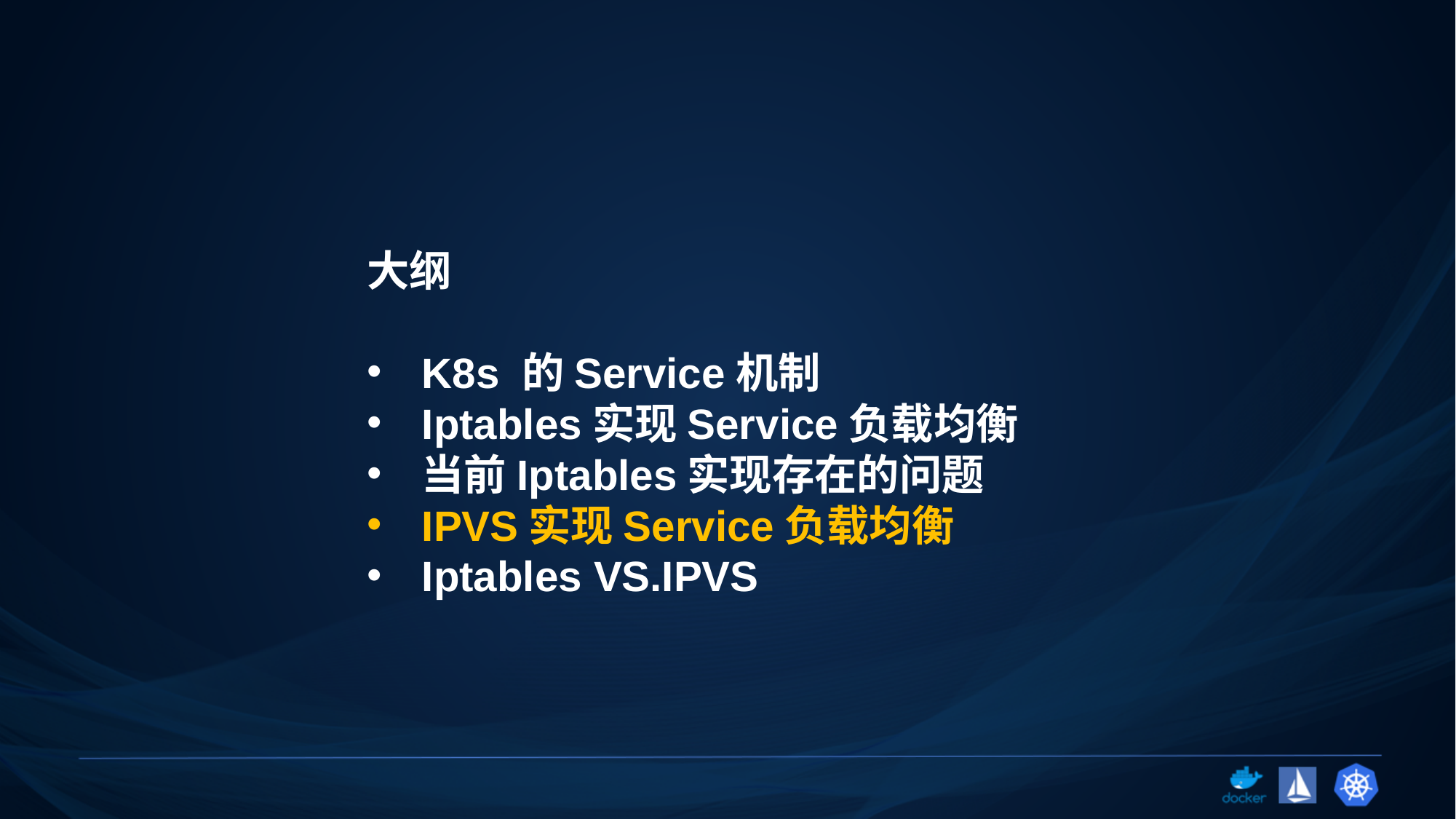

大纲

K8s 的Service机制
Iptables实现Service负载均衡
当前Iptables实现存在的问题
IPVS实现Service负载均衡
Iptables VS.IPVS